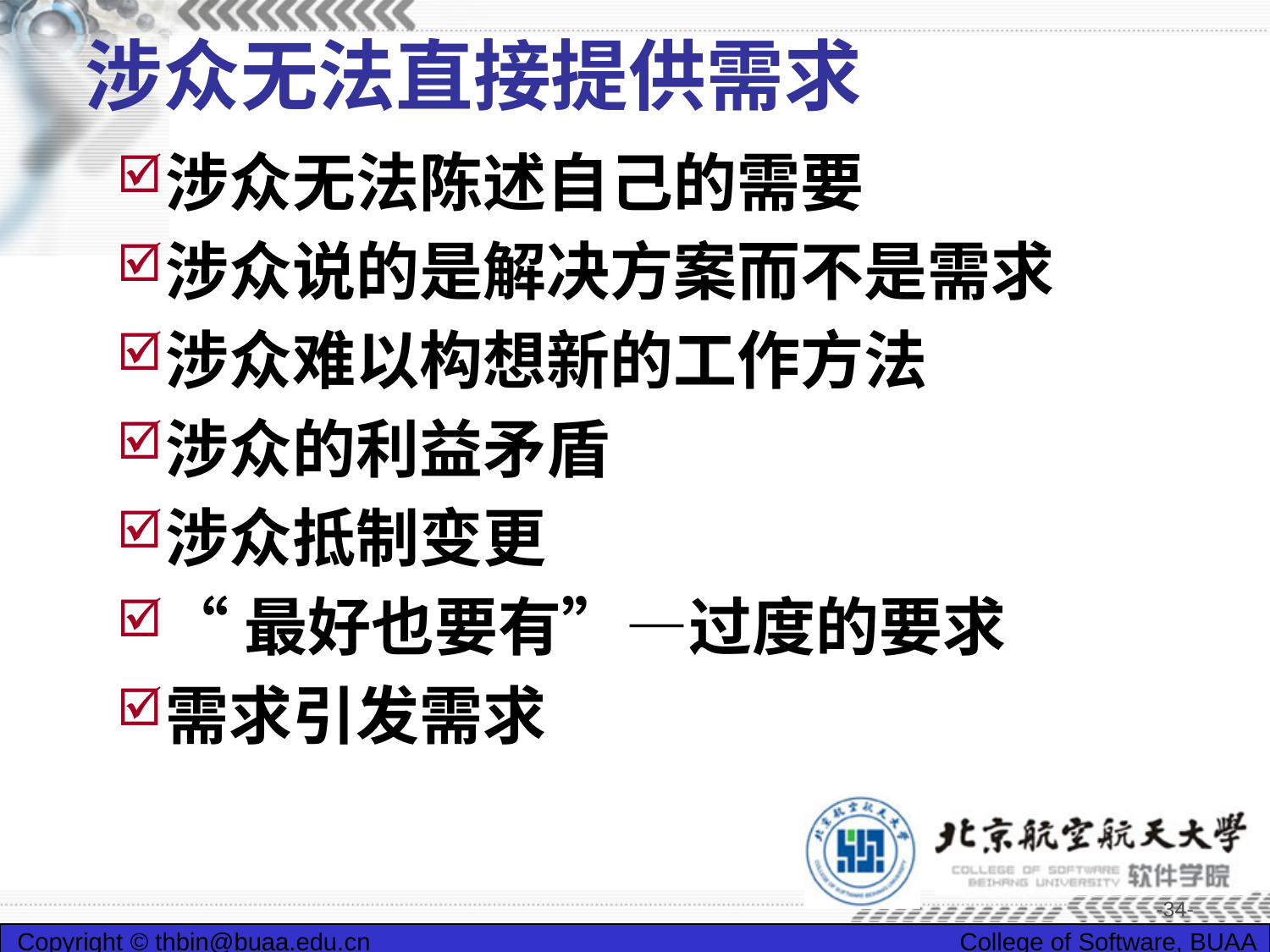

# 涉众无法直接提供需求
涉众无法陈述自己的需要
涉众说的是解决方案而不是需求
涉众难以构想新的工作方法
涉众的利益矛盾
涉众抵制变更
“最好也要有”—过度的要求
需求引发需求
-34-